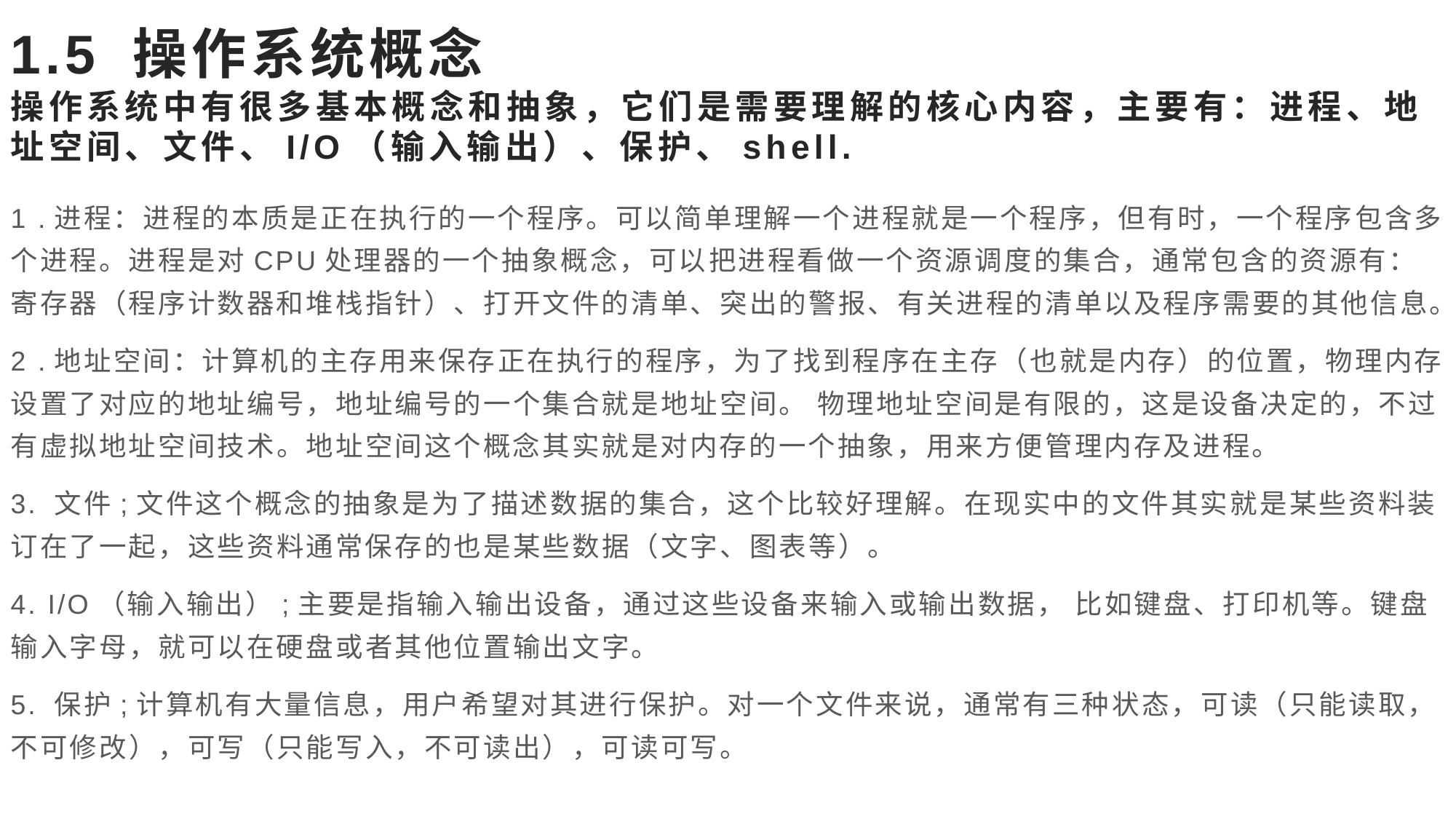

# 1.5 操作系统概念 操作系统中有很多基本概念和抽象，它们是需要理解的核心内容，主要有：进程、地址空间、文件、I/O（输入输出）、保护、shell.
1 .进程：进程的本质是正在执行的一个程序。可以简单理解一个进程就是一个程序，但有时，一个程序包含多个进程。进程是对CPU处理器的一个抽象概念，可以把进程看做一个资源调度的集合，通常包含的资源有：寄存器（程序计数器和堆栈指针）、打开文件的清单、突出的警报、有关进程的清单以及程序需要的其他信息。
2 .地址空间：计算机的主存用来保存正在执行的程序，为了找到程序在主存（也就是内存）的位置，物理内存设置了对应的地址编号，地址编号的一个集合就是地址空间。 物理地址空间是有限的，这是设备决定的，不过有虚拟地址空间技术。地址空间这个概念其实就是对内存的一个抽象，用来方便管理内存及进程。
3. 文件;文件这个概念的抽象是为了描述数据的集合，这个比较好理解。在现实中的文件其实就是某些资料装订在了一起，这些资料通常保存的也是某些数据（文字、图表等）。
4. I/O（输入输出）;主要是指输入输出设备，通过这些设备来输入或输出数据， 比如键盘、打印机等。键盘输入字母，就可以在硬盘或者其他位置输出文字。
5. 保护;计算机有大量信息，用户希望对其进行保护。对一个文件来说，通常有三种状态，可读（只能读取，不可修改），可写（只能写入，不可读出），可读可写。